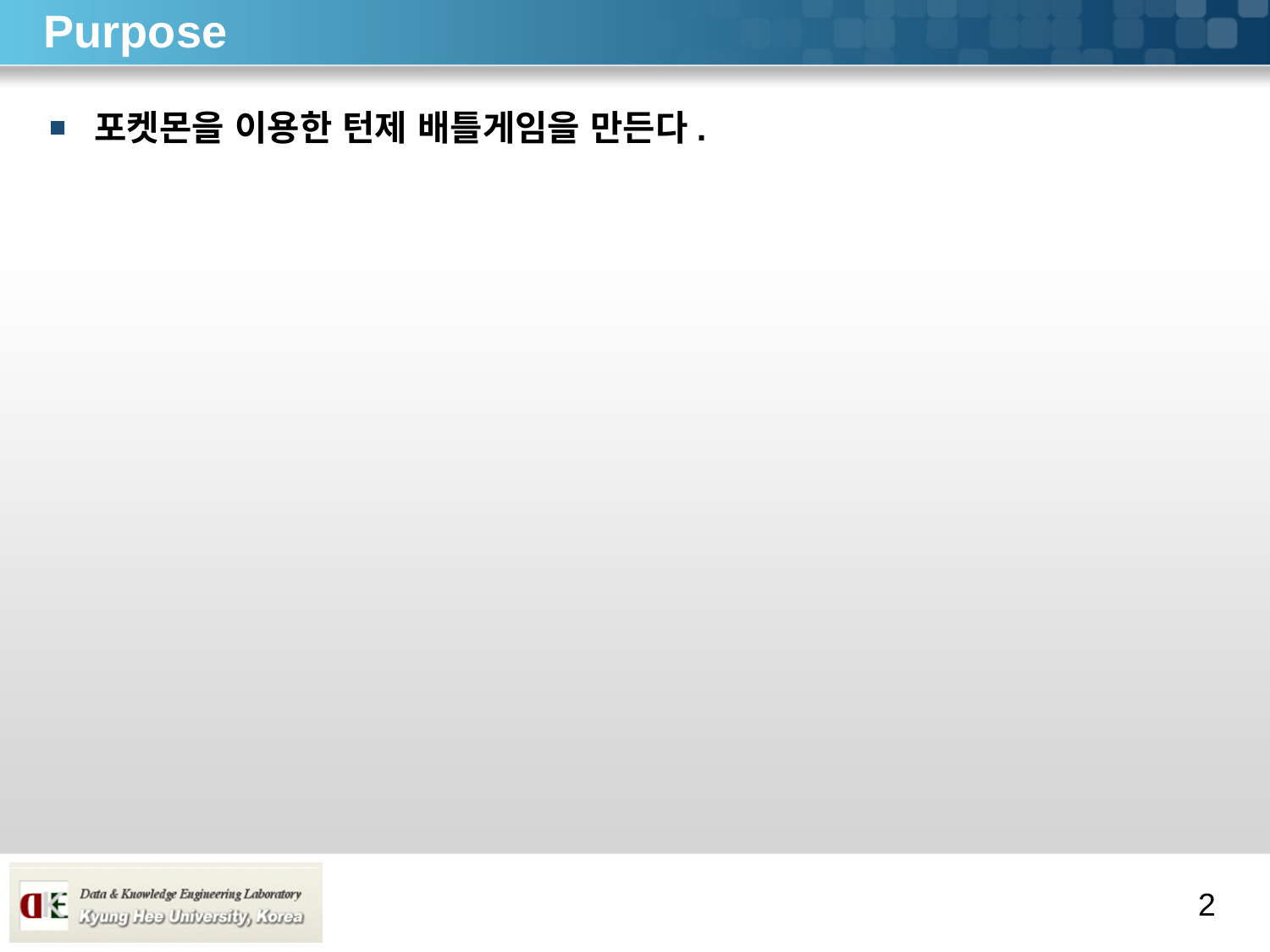

# Purpose
포켓몬을 이용한 턴제 배틀게임을 만든다.